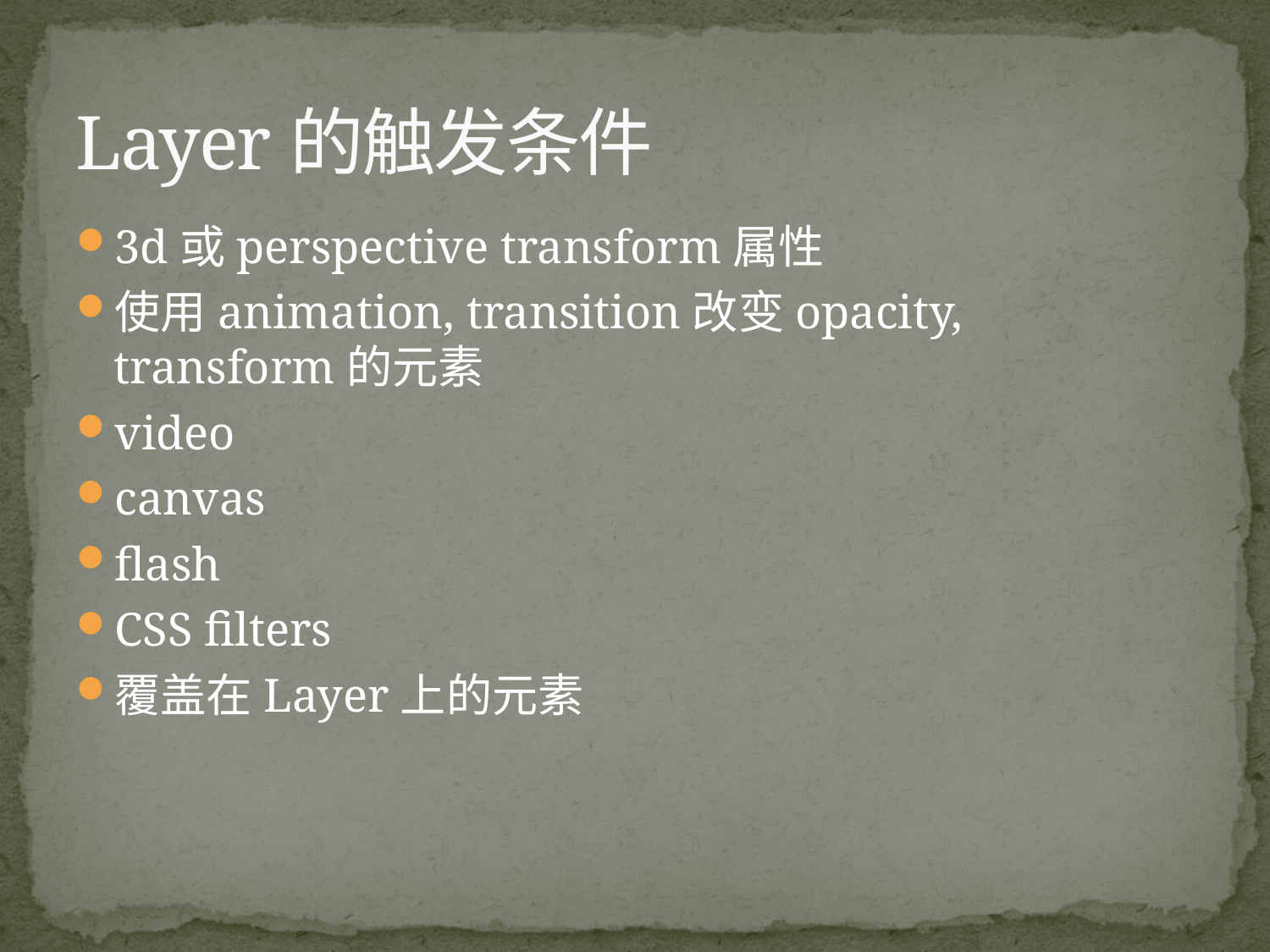

# Layer的触发条件
3d或perspective transform属性
使用animation, transition改变opacity, transform的元素
video
canvas
flash
CSS filters
覆盖在Layer上的元素